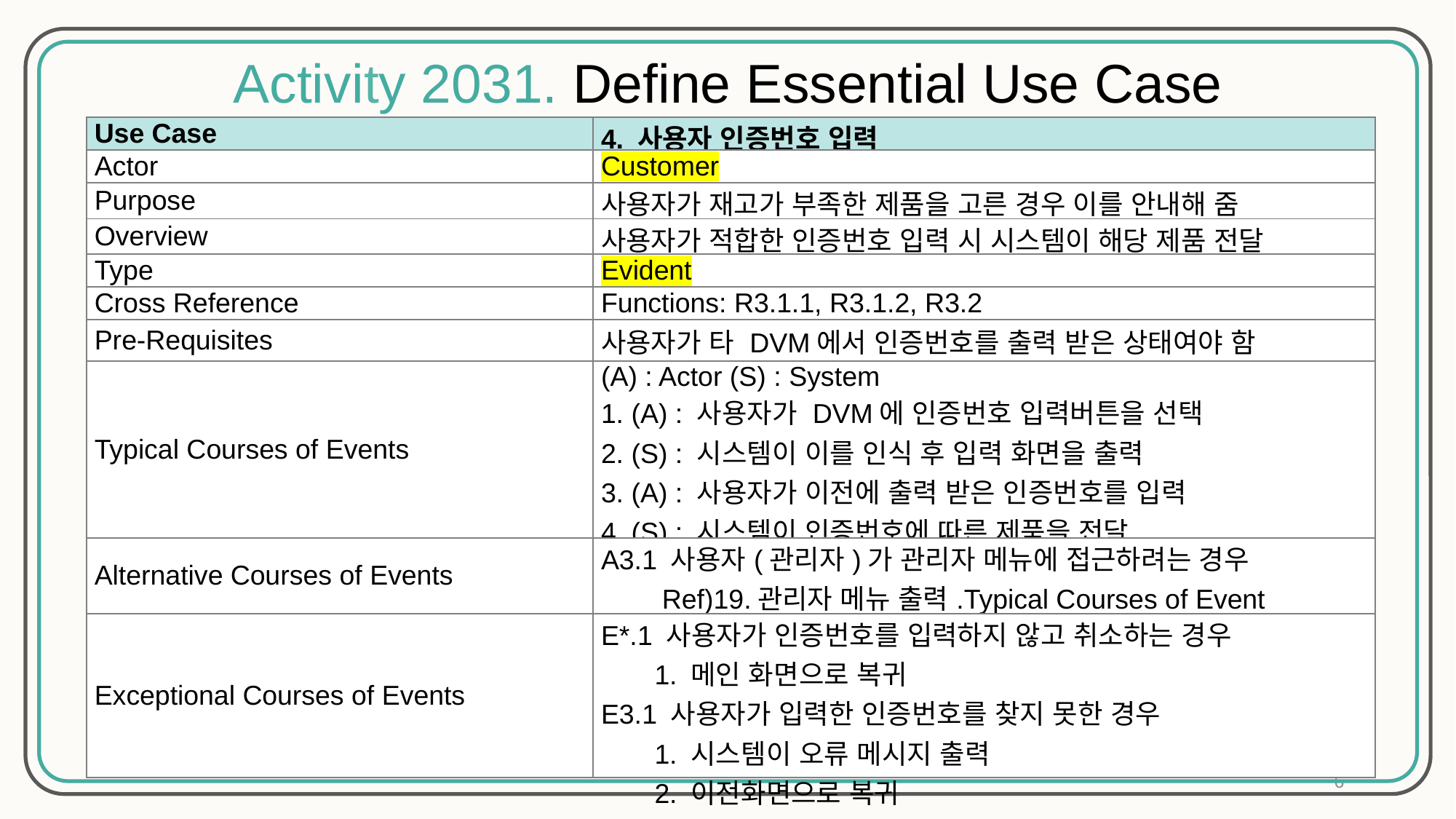

Activity 2031. Define Essential Use Case
| Use Case | 4. 사용자 인증번호 입력 |
| --- | --- |
| Actor | Customer |
| Purpose | 사용자가 재고가 부족한 제품을 고른 경우 이를 안내해 줌 |
| Overview | 사용자가 적합한 인증번호 입력 시 시스템이 해당 제품 전달 |
| Type | Evident |
| Cross Reference | Functions: R3.1.1, R3.1.2, R3.2 |
| Pre-Requisites | 사용자가 타 DVM에서 인증번호를 출력 받은 상태여야 함 |
| Typical Courses of Events | (A) : Actor (S) : System 1. (A) : 사용자가 DVM에 인증번호 입력버튼을 선택 2. (S) : 시스템이 이를 인식 후 입력 화면을 출력 3. (A) : 사용자가 이전에 출력 받은 인증번호를 입력 4. (S) : 시스템이 인증번호에 따른 제품을 전달 |
| Alternative Courses of Events | A3.1 사용자(관리자)가 관리자 메뉴에 접근하려는 경우         Ref)19.관리자 메뉴 출력.Typical Courses of Event |
| Exceptional Courses of Events | E\*.1 사용자가 인증번호를 입력하지 않고 취소하는 경우         1. 메인 화면으로 복귀  E3.1 사용자가 입력한 인증번호를 찾지 못한 경우         1. 시스템이 오류 메시지 출력         2. 이전화면으로 복귀 |
6